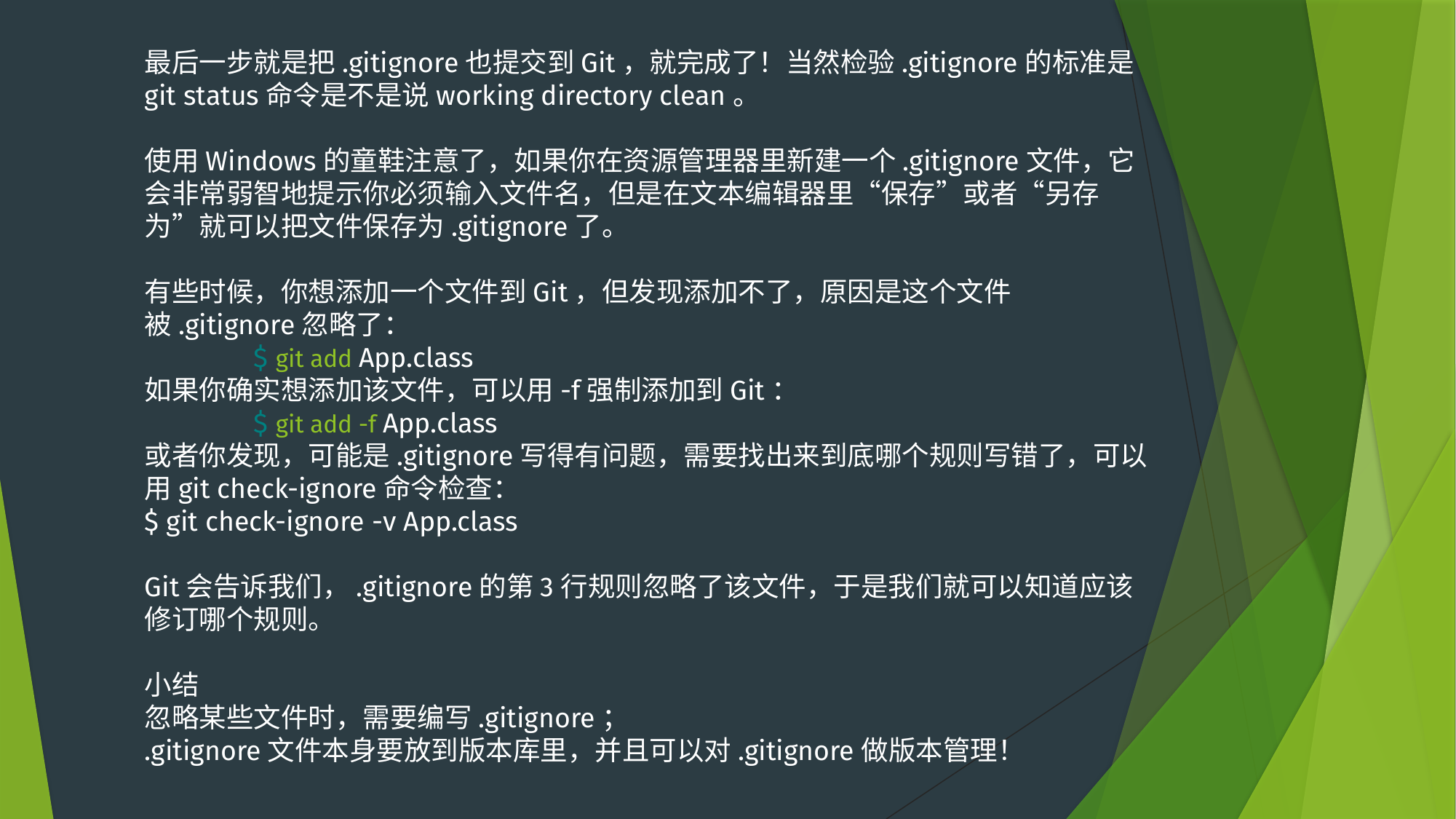

最后一步就是把.gitignore也提交到Git，就完成了！当然检验.gitignore的标准是git status命令是不是说working directory clean。

使用Windows的童鞋注意了，如果你在资源管理器里新建一个.gitignore文件，它会非常弱智地提示你必须输入文件名，但是在文本编辑器里“保存”或者“另存为”就可以把文件保存为.gitignore了。

有些时候，你想添加一个文件到Git，但发现添加不了，原因是这个文件被.gitignore忽略了：
	$ git add App.class
如果你确实想添加该文件，可以用-f强制添加到Git：
	$ git add -f App.class
或者你发现，可能是.gitignore写得有问题，需要找出来到底哪个规则写错了，可以用git check-ignore命令检查：
$ git check-ignore -v App.class

Git会告诉我们，.gitignore的第3行规则忽略了该文件，于是我们就可以知道应该修订哪个规则。

小结
忽略某些文件时，需要编写.gitignore；
.gitignore文件本身要放到版本库里，并且可以对.gitignore做版本管理！